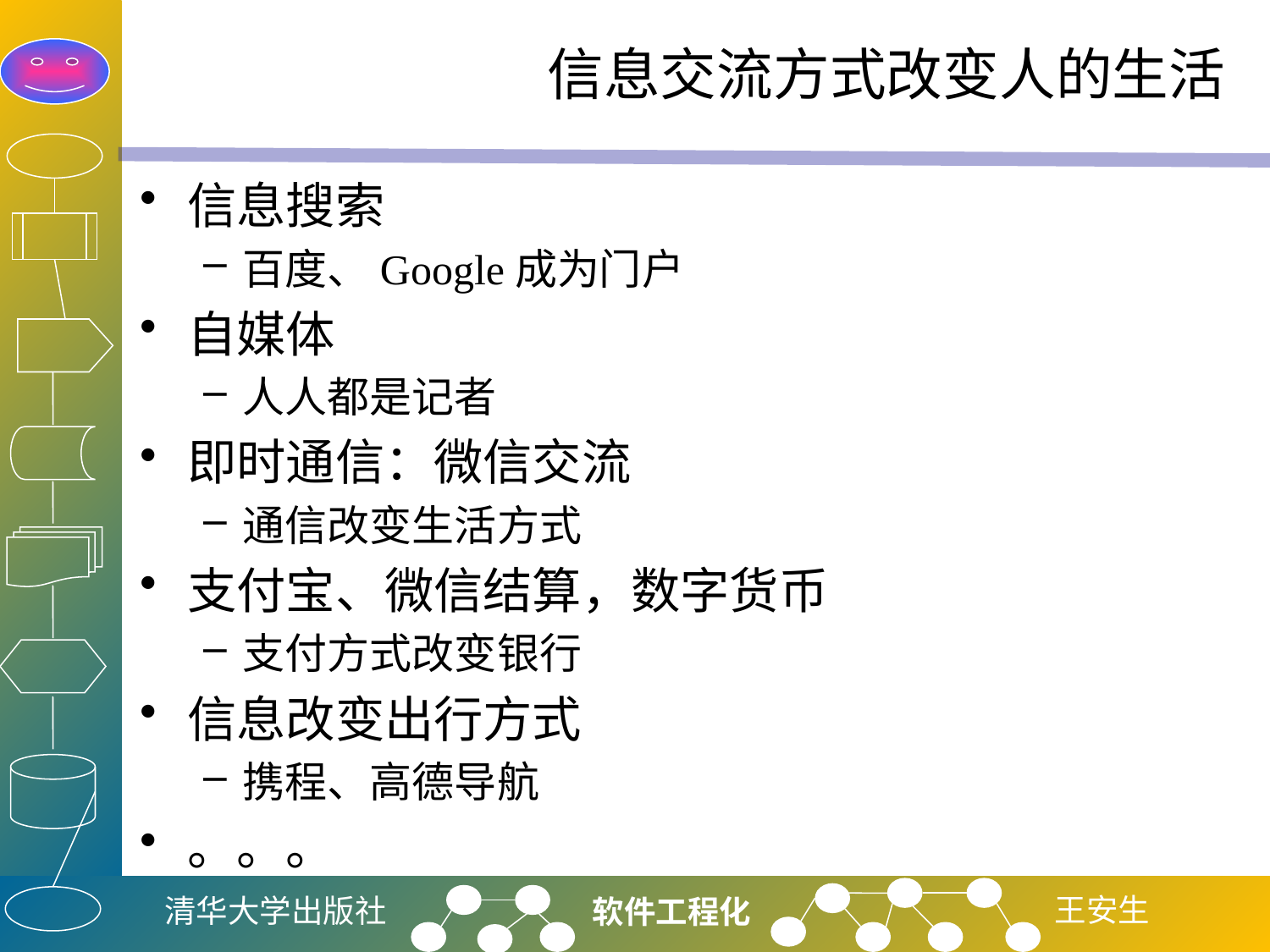

# 信息交流方式改变人的生活
信息搜索
百度、Google成为门户
自媒体
人人都是记者
即时通信：微信交流
通信改变生活方式
支付宝、微信结算，数字货币
支付方式改变银行
信息改变出行方式
携程、高德导航
。。。